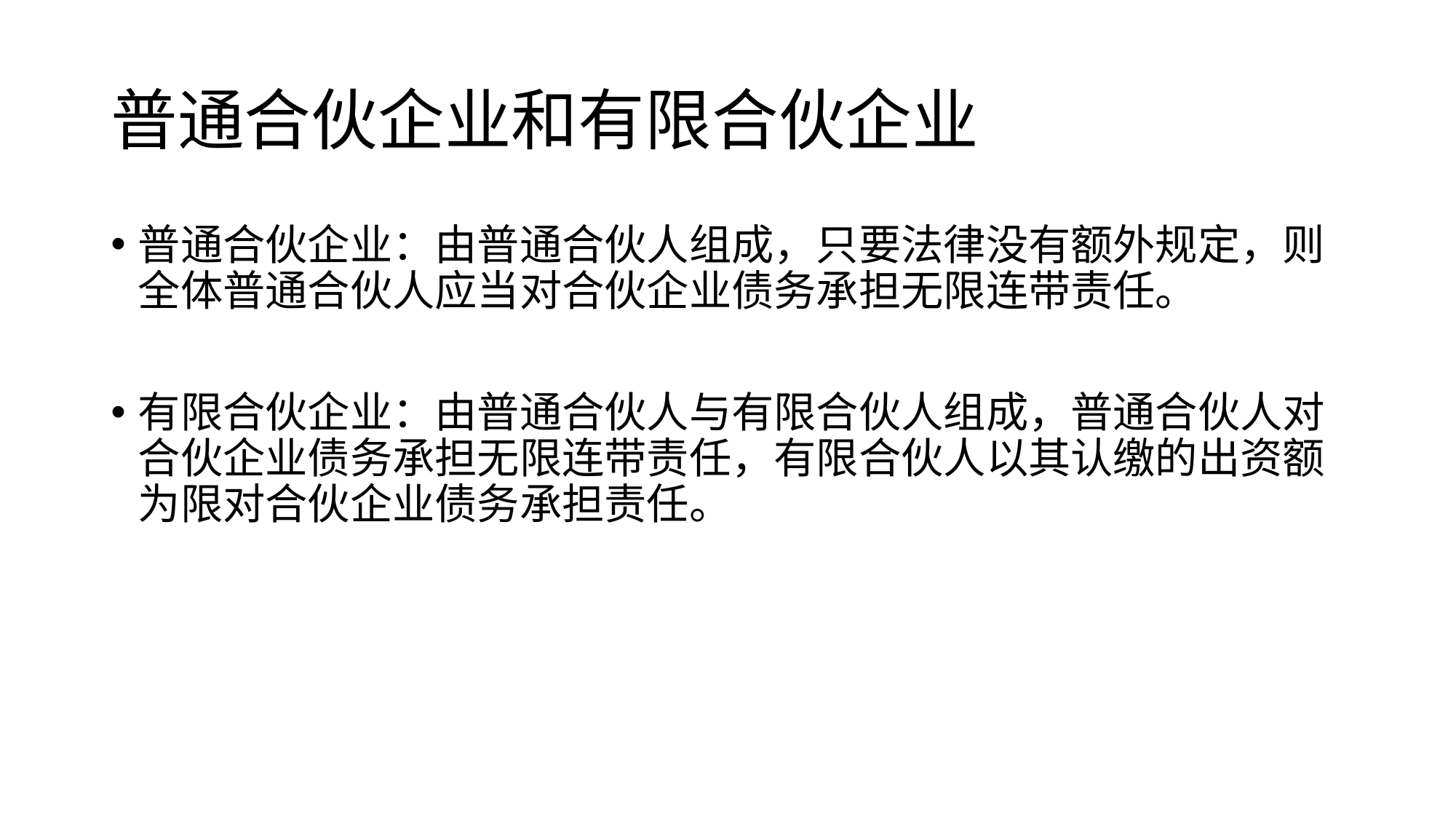

# 普通合伙企业和有限合伙企业
普通合伙企业：由普通合伙人组成，只要法律没有额外规定，则全体普通合伙人应当对合伙企业债务承担无限连带责任。

有限合伙企业：由普通合伙人与有限合伙人组成，普通合伙人对合伙企业债务承担无限连带责任，有限合伙人以其认缴的出资额为限对合伙企业债务承担责任。